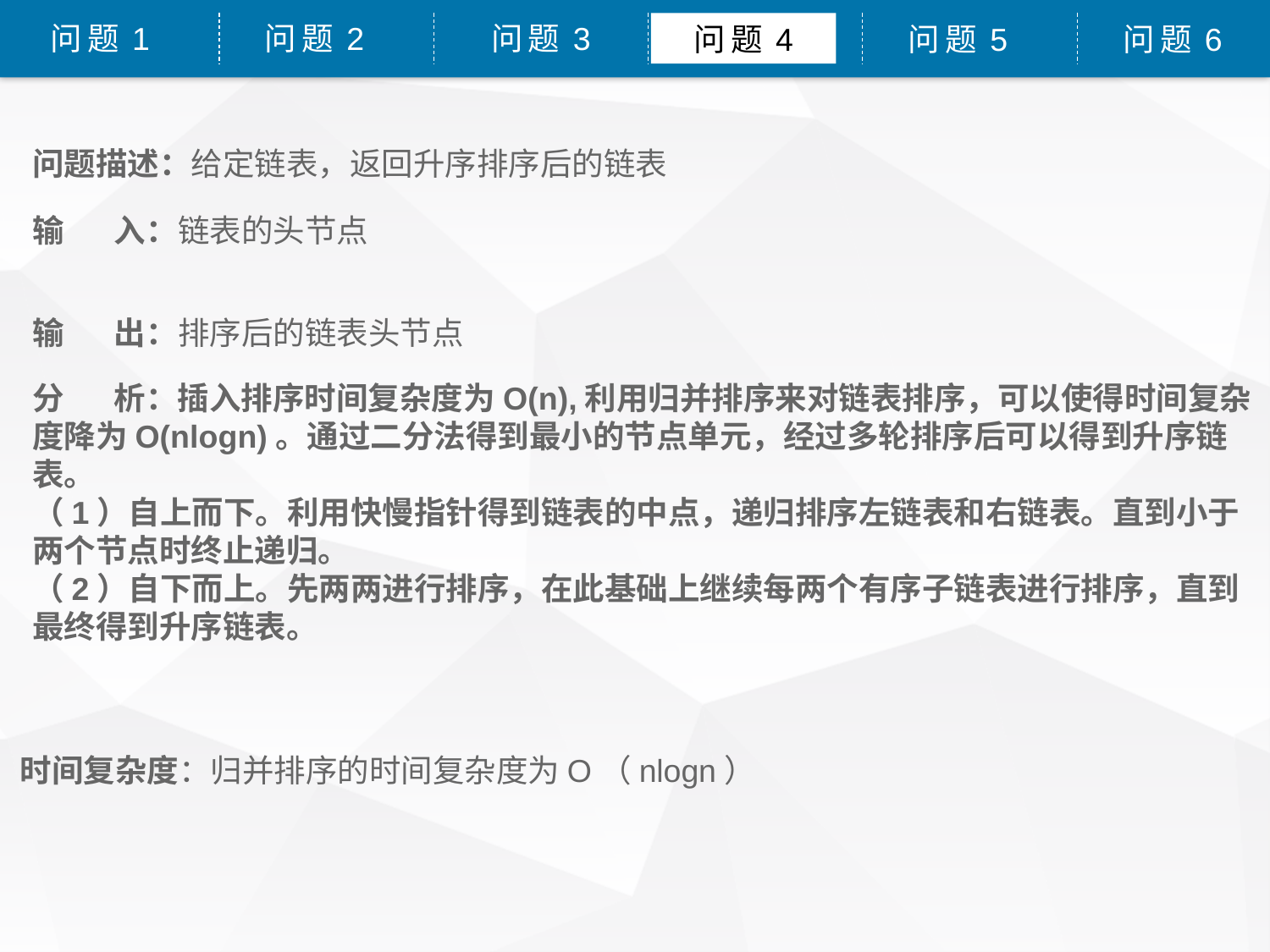

问题1
问题2
问题3
问题4
问题5
问题6
问题描述：给定链表，返回升序排序后的链表
输       入：链表的头节点
输       出：排序后的链表头节点
分       析：插入排序时间复杂度为O(n),利用归并排序来对链表排序，可以使得时间复杂度降为O(nlogn)。通过二分法得到最小的节点单元，经过多轮排序后可以得到升序链表。
（1）自上而下。利用快慢指针得到链表的中点，递归排序左链表和右链表。直到小于两个节点时终止递归。
（2）自下而上。先两两进行排序，在此基础上继续每两个有序子链表进行排序，直到最终得到升序链表。
时间复杂度：归并排序的时间复杂度为O（nlogn）